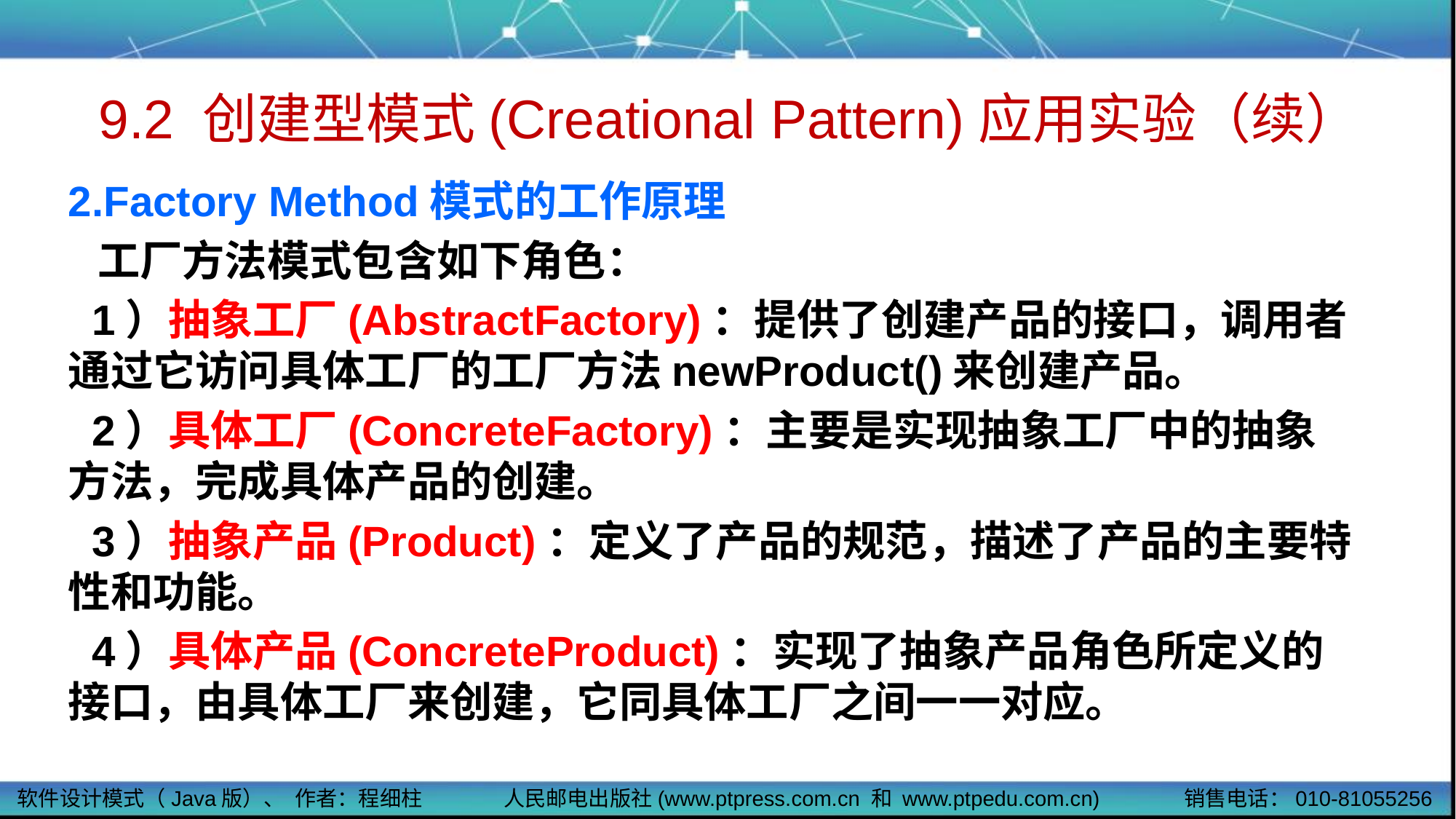

# 9.2 创建型模式(Creational Pattern)应用实验（续）
2.Factory Method模式的工作原理
  工厂方法模式包含如下角色：
  1）抽象工厂(AbstractFactory)：提供了创建产品的接口，调用者通过它访问具体工厂的工厂方法newProduct()来创建产品。
  2）具体工厂(ConcreteFactory)：主要是实现抽象工厂中的抽象方法，完成具体产品的创建。
  3）抽象产品(Product)：定义了产品的规范，描述了产品的主要特性和功能。
  4）具体产品(ConcreteProduct)：实现了抽象产品角色所定义的接口，由具体工厂来创建，它同具体工厂之间一一对应。
软件设计模式（Java版）、  作者：程细柱
人民邮电出版社(www.ptpress.com.cn 和 www.ptpedu.com.cn)
销售电话：010-81055256